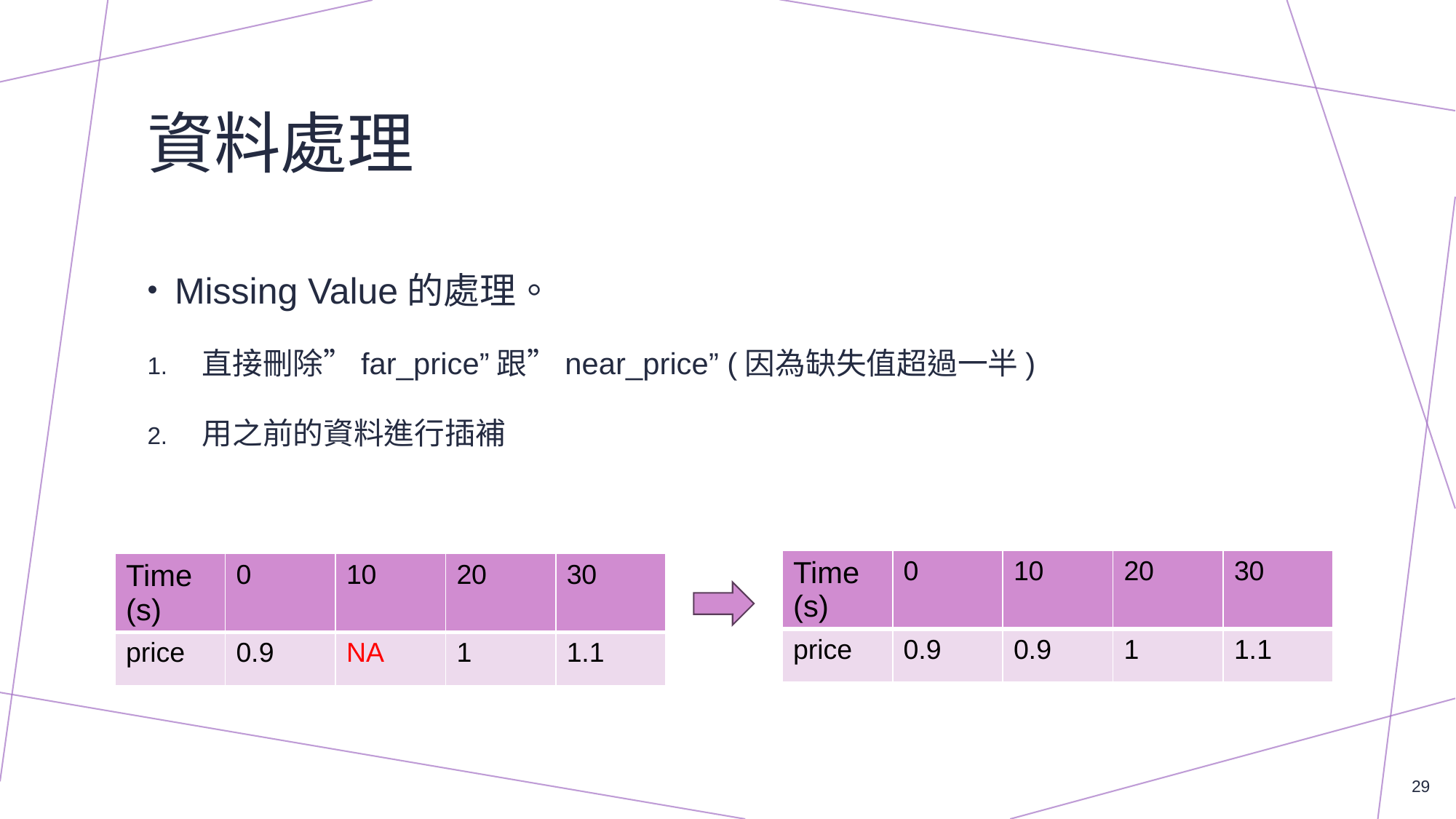

# 資料處理
Missing Value的處理。
直接刪除”far_price”跟”near_price” (因為缺失值超過一半)
用之前的資料進行插補

| Time (s) | 0 | 10 | 20 | 30 |
| --- | --- | --- | --- | --- |
| price | 0.9 | 0.9 | 1 | 1.1 |
| Time (s) | 0 | 10 | 20 | 30 |
| --- | --- | --- | --- | --- |
| price | 0.9 | NA | 1 | 1.1 |

29